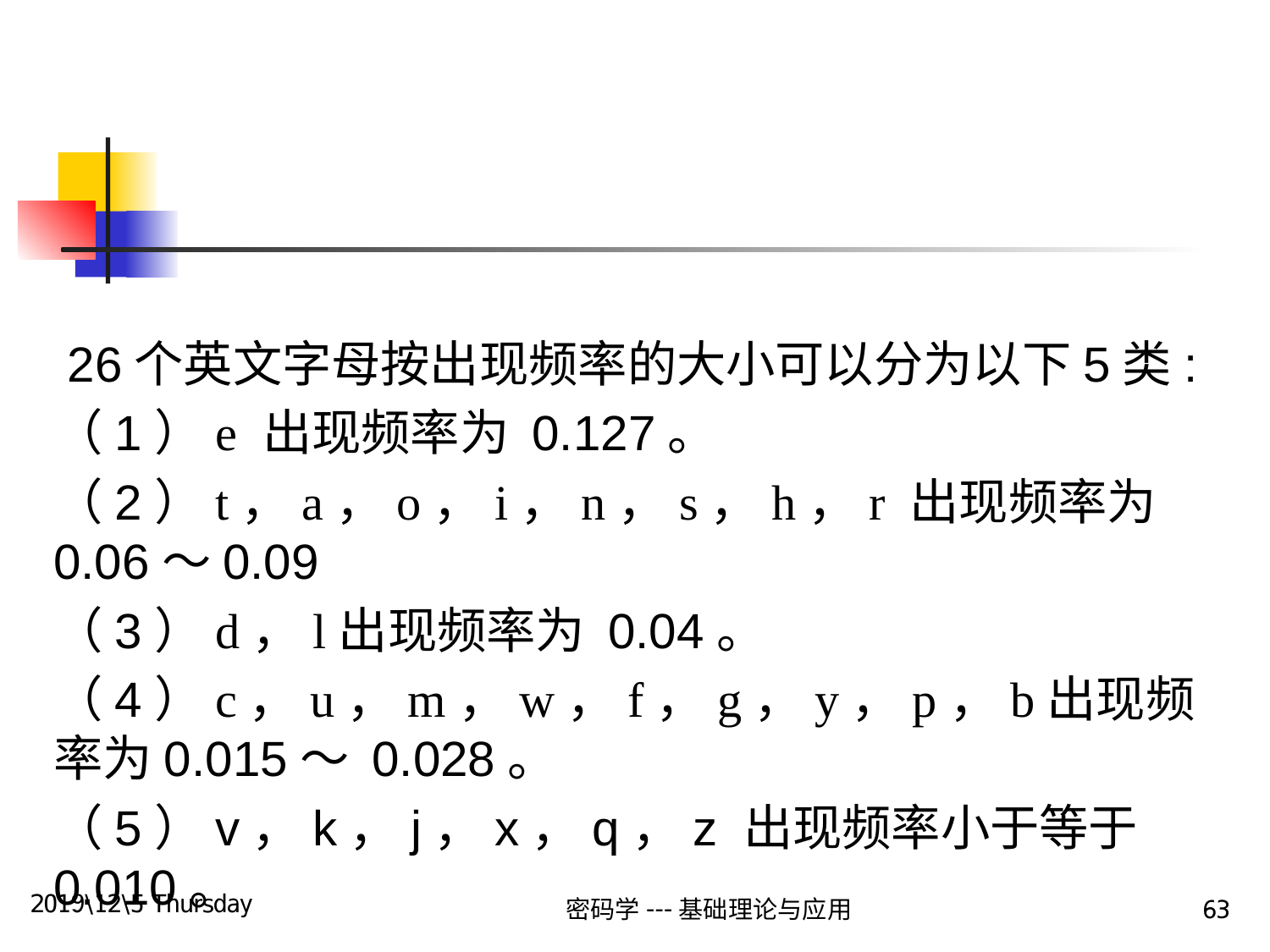

#
 26个英文字母按出现频率的大小可以分为以下5类:
（1）e 出现频率为 0.127。
（2）t，a，o，i，n，s，h，r 出现频率为0.06～0.09
（3）d，l出现频率为 0.04。
（4）c，u，m，w，f，g，y，p，b出现频率为0.015～ 0.028。
（5）v，k，j，x，q，z 出现频率小于等于 0.010。
密码学---基础理论与应用
63
2019\12\5 Thursday